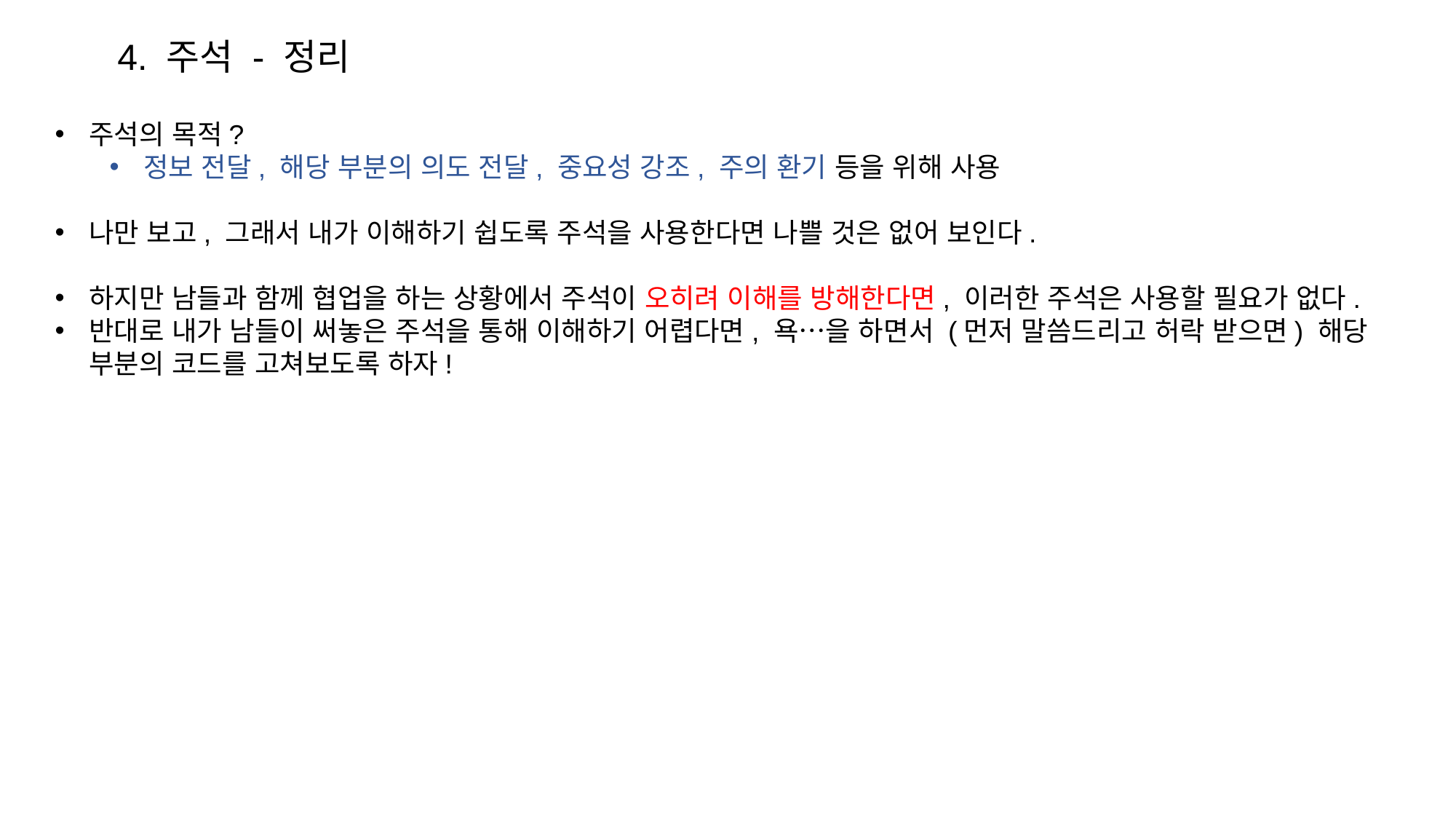

4. 주석 - 정리
주석의 목적?
정보 전달, 해당 부분의 의도 전달, 중요성 강조, 주의 환기 등을 위해 사용

나만 보고, 그래서 내가 이해하기 쉽도록 주석을 사용한다면 나쁠 것은 없어 보인다.

하지만 남들과 함께 협업을 하는 상황에서 주석이 오히려 이해를 방해한다면, 이러한 주석은 사용할 필요가 없다.
반대로 내가 남들이 써놓은 주석을 통해 이해하기 어렵다면, 욕…을 하면서 (먼저 말씀드리고 허락 받으면) 해당 부분의 코드를 고쳐보도록 하자!